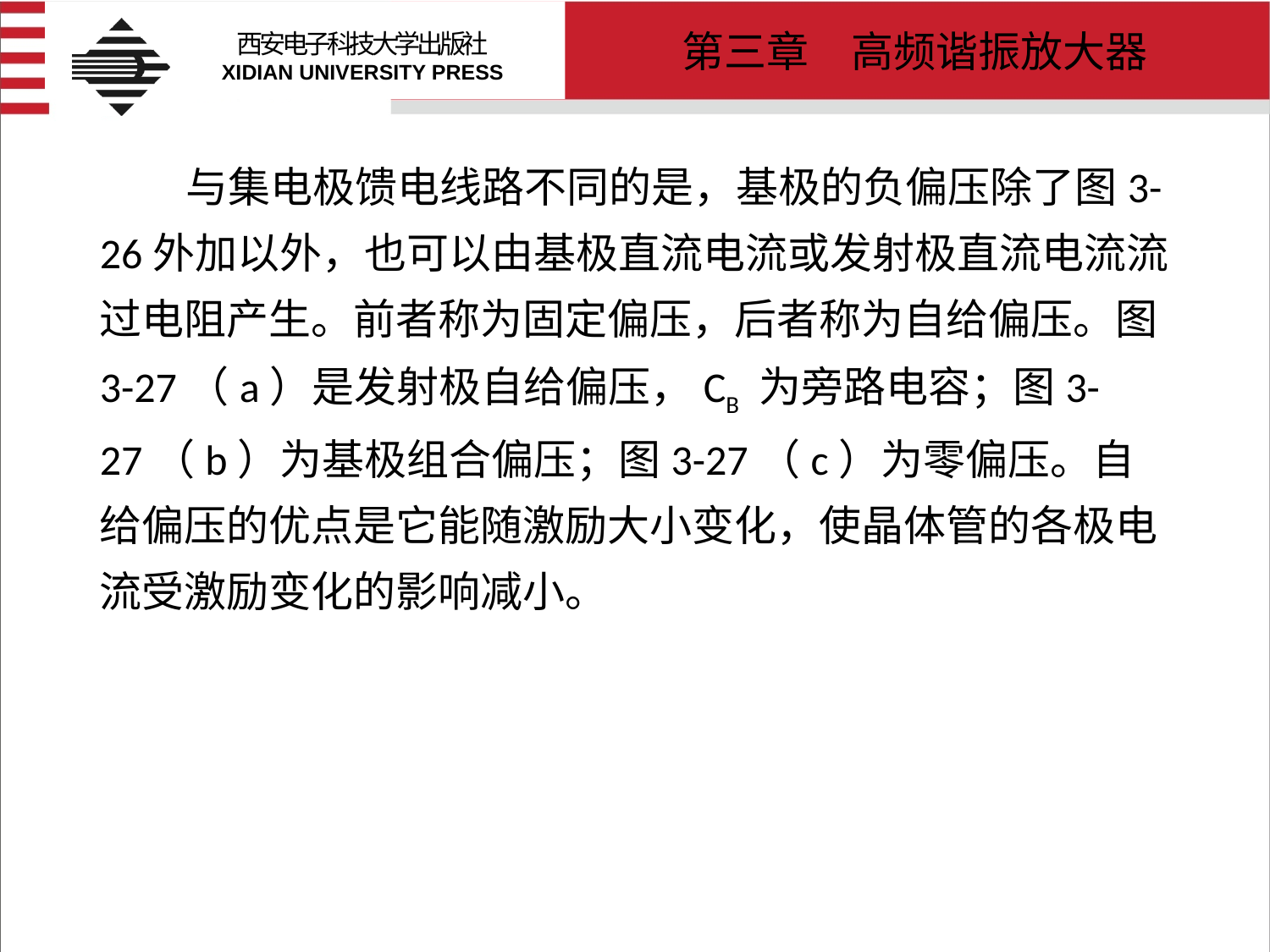

# 与集电极馈电线路不同的是，基极的负偏压除了图3-26外加以外，也可以由基极直流电流或发射极直流电流流过电阻产生。前者称为固定偏压，后者称为自给偏压。图 3-27（a）是发射极自给偏压，CB 为旁路电容；图3-27（b）为基极组合偏压；图3-27（c）为零偏压。自给偏压的优点是它能随激励大小变化，使晶体管的各极电流受激励变化的影响减小。